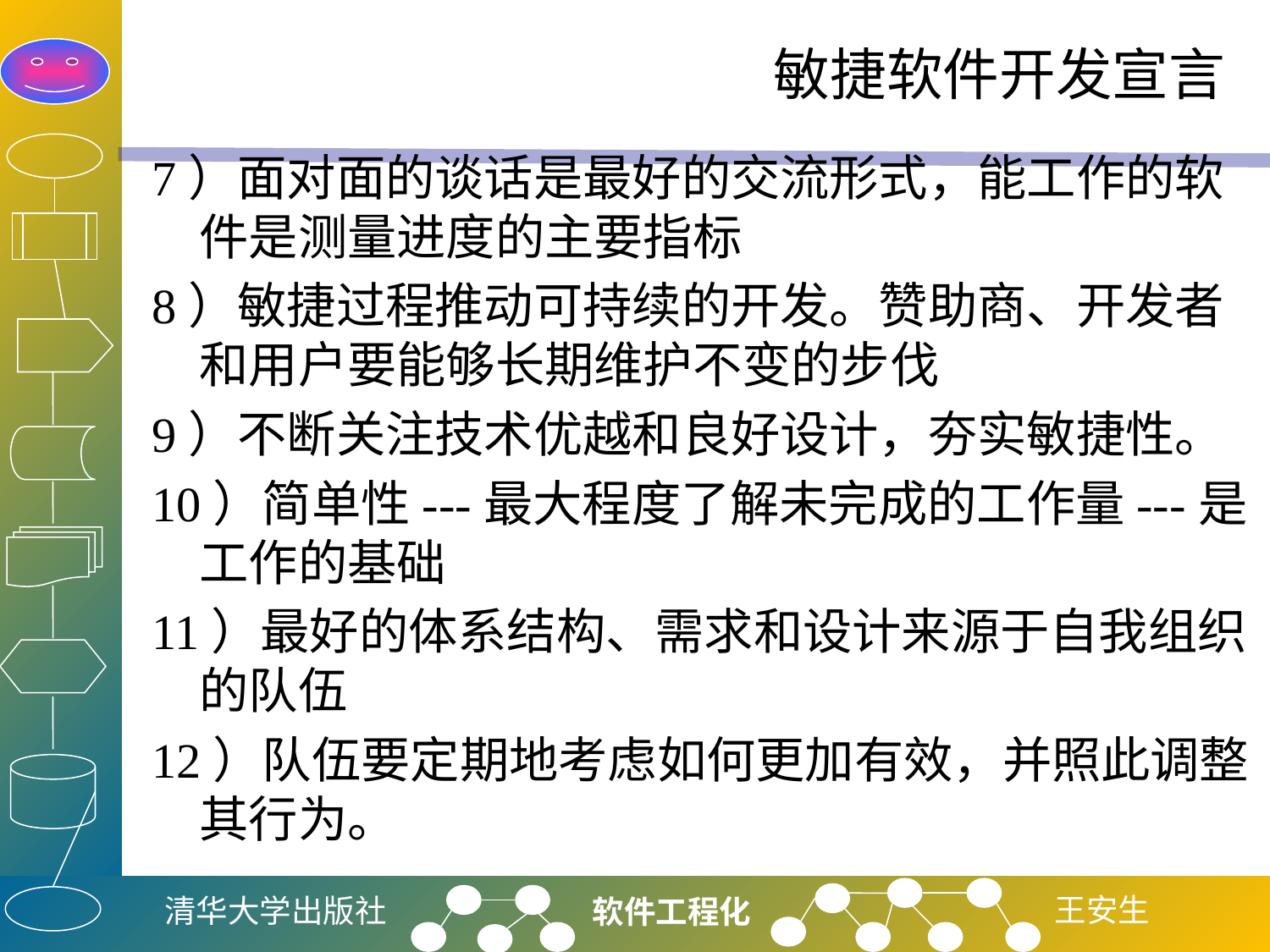

# 敏捷软件开发宣言
7）面对面的谈话是最好的交流形式，能工作的软件是测量进度的主要指标
8）敏捷过程推动可持续的开发。赞助商、开发者和用户要能够长期维护不变的步伐
9）不断关注技术优越和良好设计，夯实敏捷性。
10）简单性---最大程度了解未完成的工作量---是工作的基础
11）最好的体系结构、需求和设计来源于自我组织的队伍
12）队伍要定期地考虑如何更加有效，并照此调整其行为。